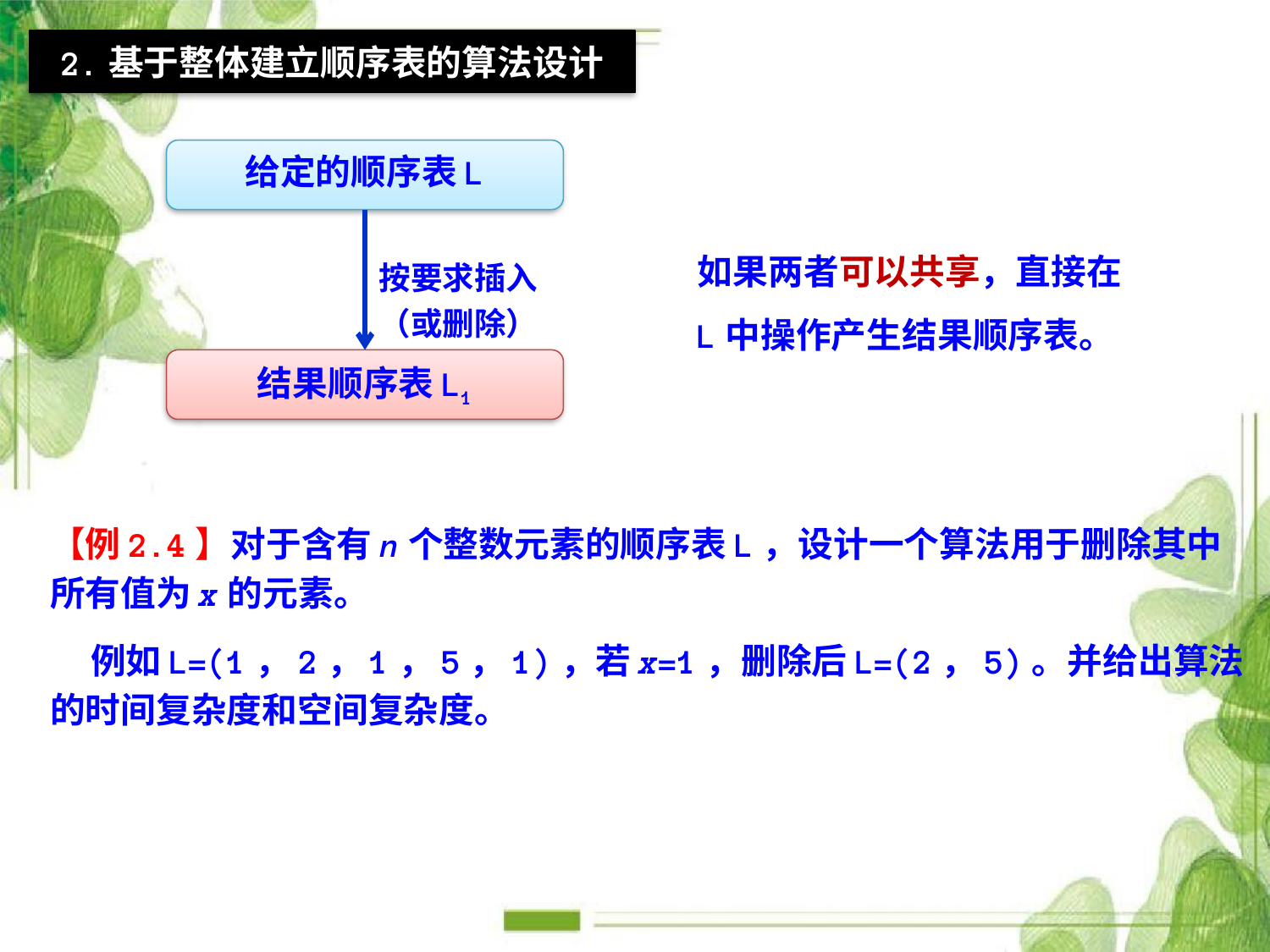

2.基于整体建立顺序表的算法设计
给定的顺序表L
如果两者可以共享，直接在L中操作产生结果顺序表。
按要求插入（或删除）
结果顺序表L1
【例2.4】对于含有n个整数元素的顺序表L，设计一个算法用于删除其中所有值为x的元素。
    例如L=(1，2，1，5，1)，若x=1，删除后L=(2，5)。并给出算法的时间复杂度和空间复杂度。